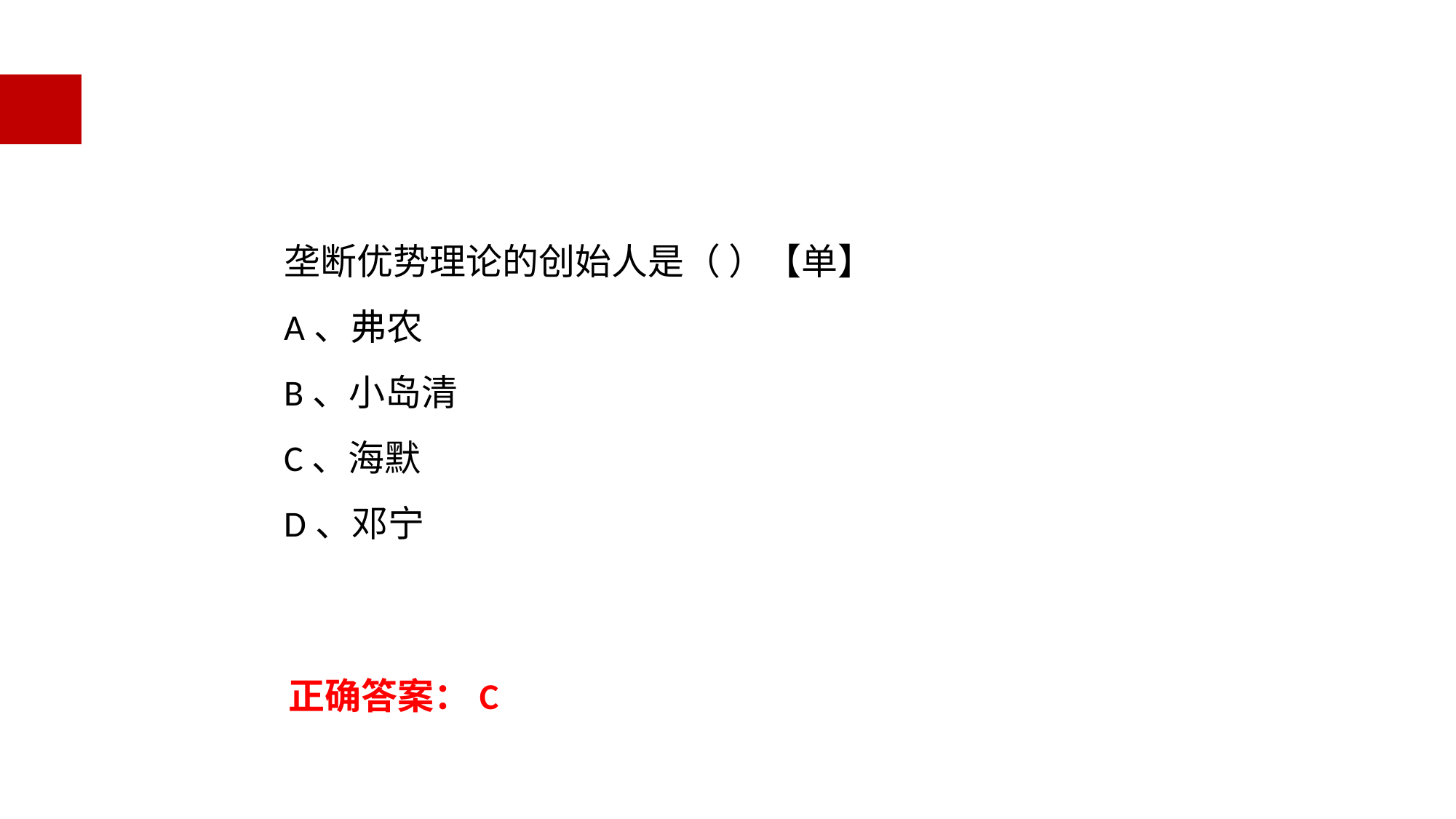

垄断优势理论的创始人是（ ）【单】
A、弗农
B、小岛清
C、海默
D、邓宁
正确答案：C